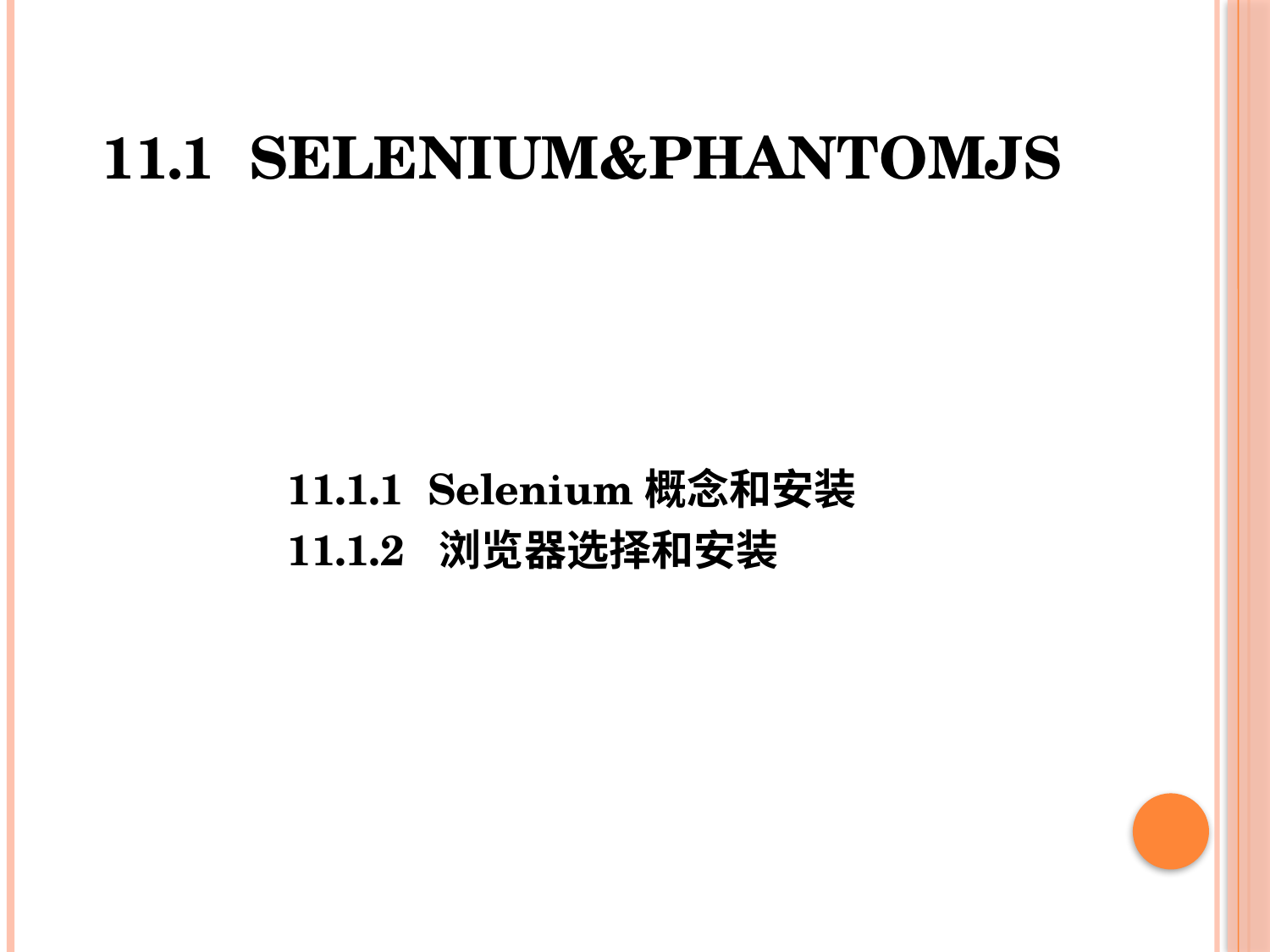

# 11.1  Selenium&PhantomJS
11.1.1  Selenium概念和安装
11.1.2  浏览器选择和安装